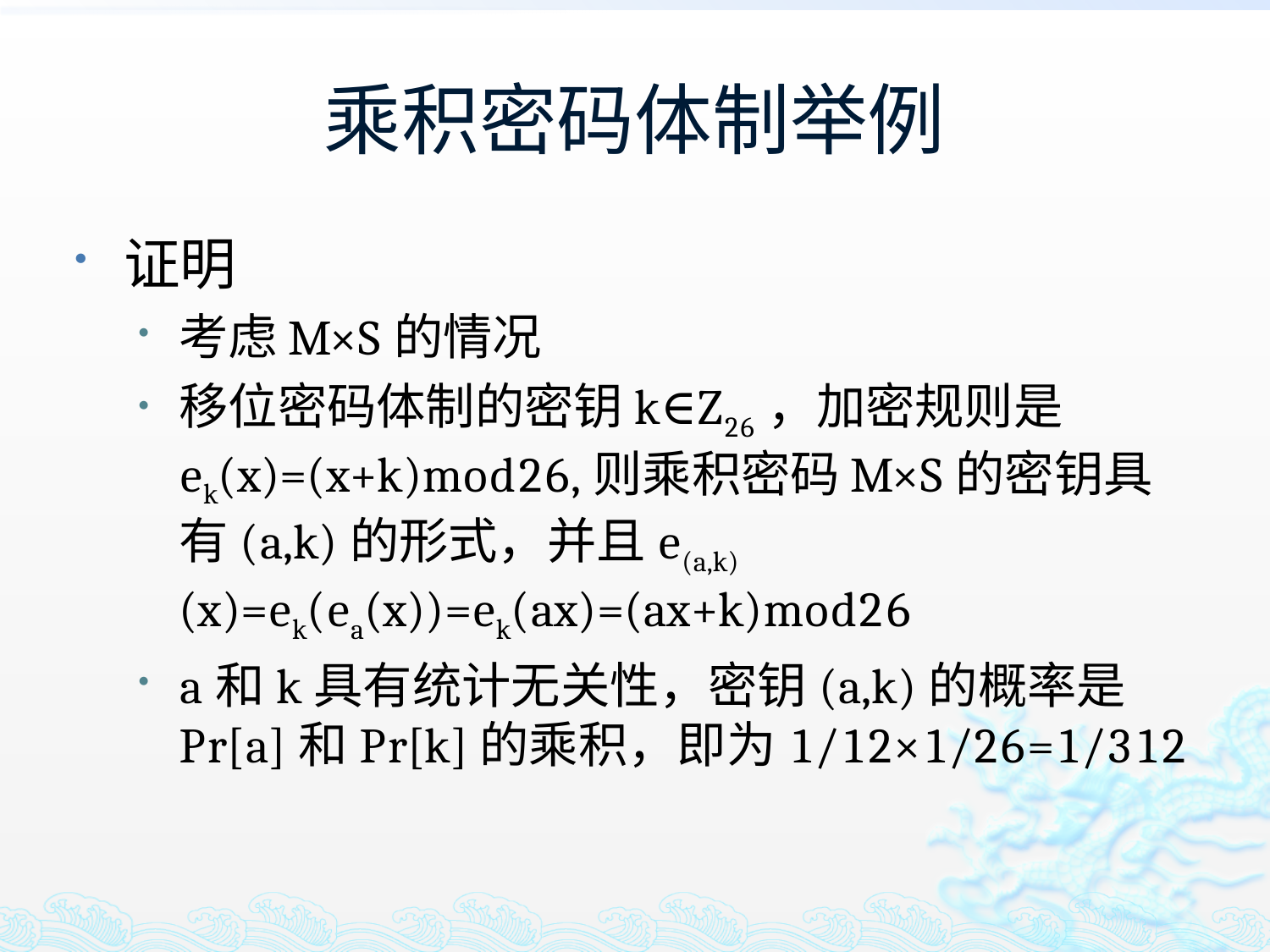

# 乘积密码体制举例
证明
考虑M×S的情况
移位密码体制的密钥k∈Z26，加密规则是ek(x)=(x+k)mod26,则乘积密码M×S的密钥具有(a,k)的形式，并且e(a,k)(x)=ek(ea(x))=ek(ax)=(ax+k)mod26
a和k具有统计无关性，密钥(a,k)的概率是Pr[a]和Pr[k]的乘积，即为1/12×1/26=1/312